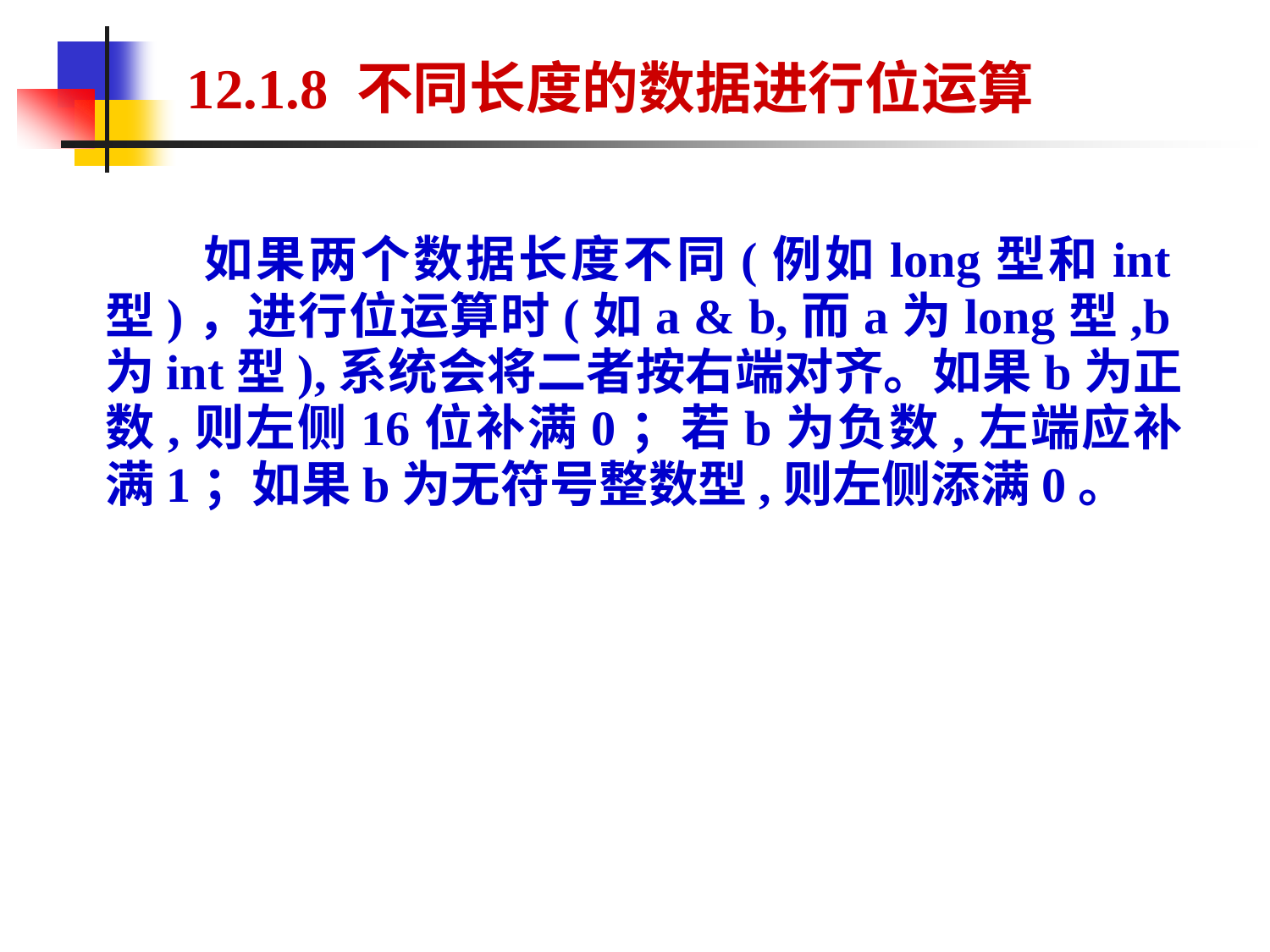

# 12.1.8 不同长度的数据进行位运算
         如果两个数据长度不同(例如long型和int型)，进行位运算时(如a & b,而a为long型,b为int型),系统会将二者按右端对齐。如果b为正数,则左侧16位补满0；若b为负数,左端应补满1；如果b为无符号整数型,则左侧添满0。